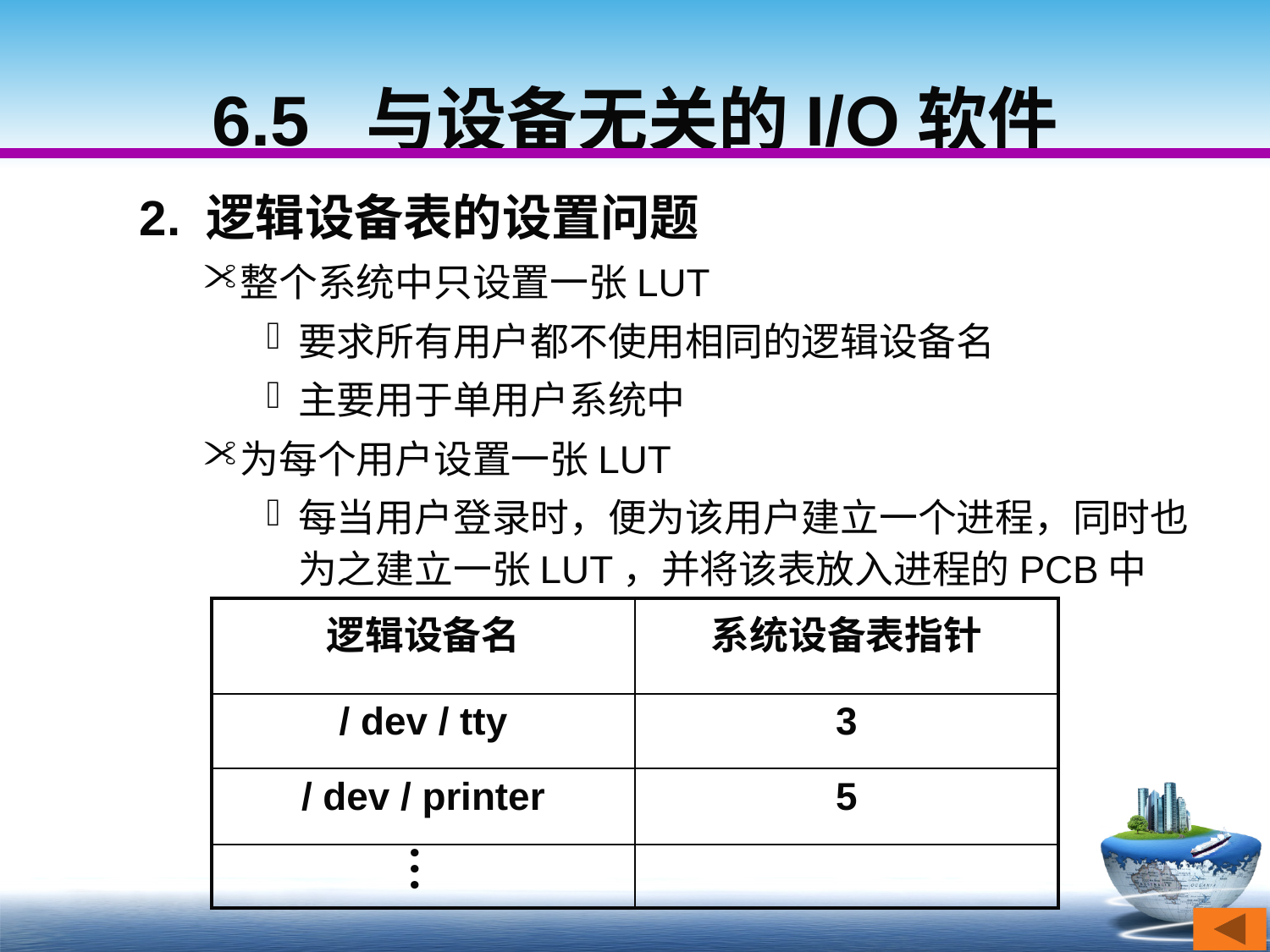

# 6.5  与设备无关的I/O软件
2. 逻辑设备表的设置问题
整个系统中只设置一张LUT
要求所有用户都不使用相同的逻辑设备名
主要用于单用户系统中
为每个用户设置一张LUT
每当用户登录时，便为该用户建立一个进程，同时也为之建立一张LUT，并将该表放入进程的PCB中

| 逻辑设备名 | 系统设备表指针 |
| --- | --- |
| / dev / tty | 3 |
| / dev / printer | 5 |
| ． ． ． |  |